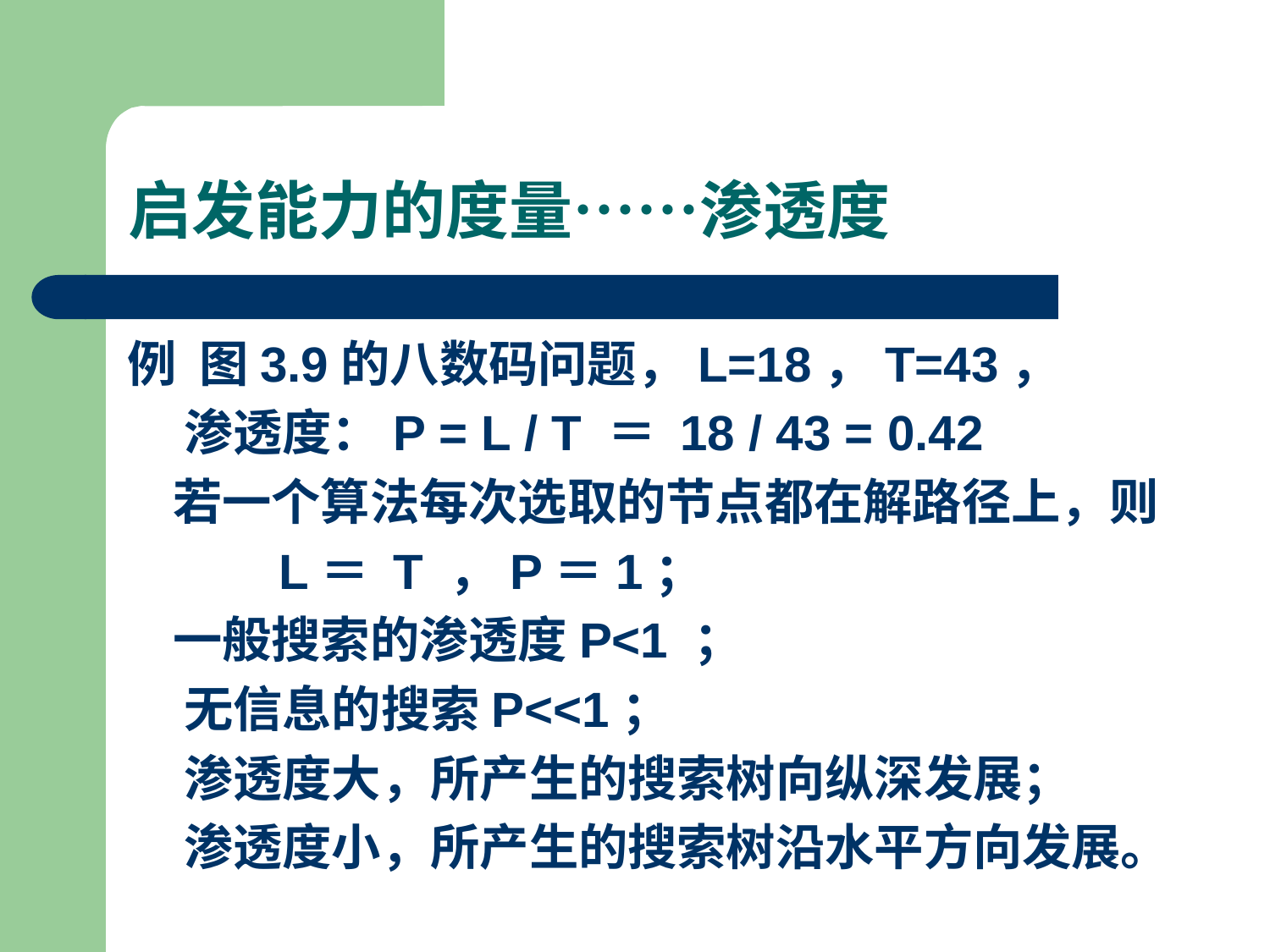

启发能力的度量……渗透度
例  图3.9的八数码问题，L=18，T=43，
    渗透度：P = L / T ＝ 18 / 43 = 0.42
   若一个算法每次选取的节点都在解路径上，则
           L＝ T ，P＝1；
   一般搜索的渗透度P<1 ；
    无信息的搜索P<<1；
    渗透度大，所产生的搜索树向纵深发展；
    渗透度小，所产生的搜索树沿水平方向发展。
87